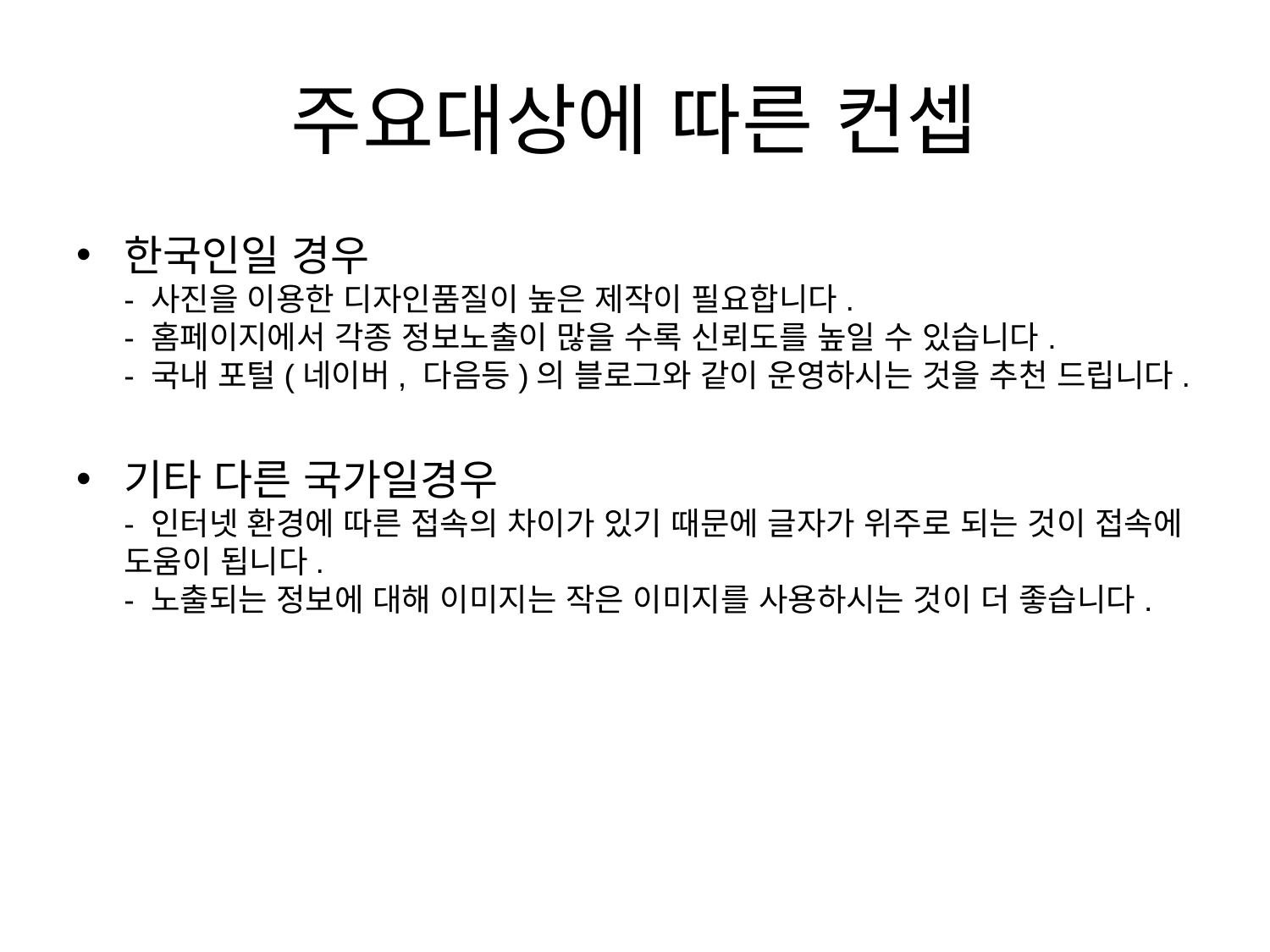

# 주요대상에 따른 컨셉
한국인일 경우
- 사진을 이용한 디자인품질이 높은 제작이 필요합니다.
- 홈페이지에서 각종 정보노출이 많을 수록 신뢰도를 높일 수 있습니다.
- 국내 포털(네이버, 다음등)의 블로그와 같이 운영하시는 것을 추천 드립니다.
기타 다른 국가일경우
- 인터넷 환경에 따른 접속의 차이가 있기 때문에 글자가 위주로 되는 것이 접속에 도움이 됩니다.
- 노출되는 정보에 대해 이미지는 작은 이미지를 사용하시는 것이 더 좋습니다.